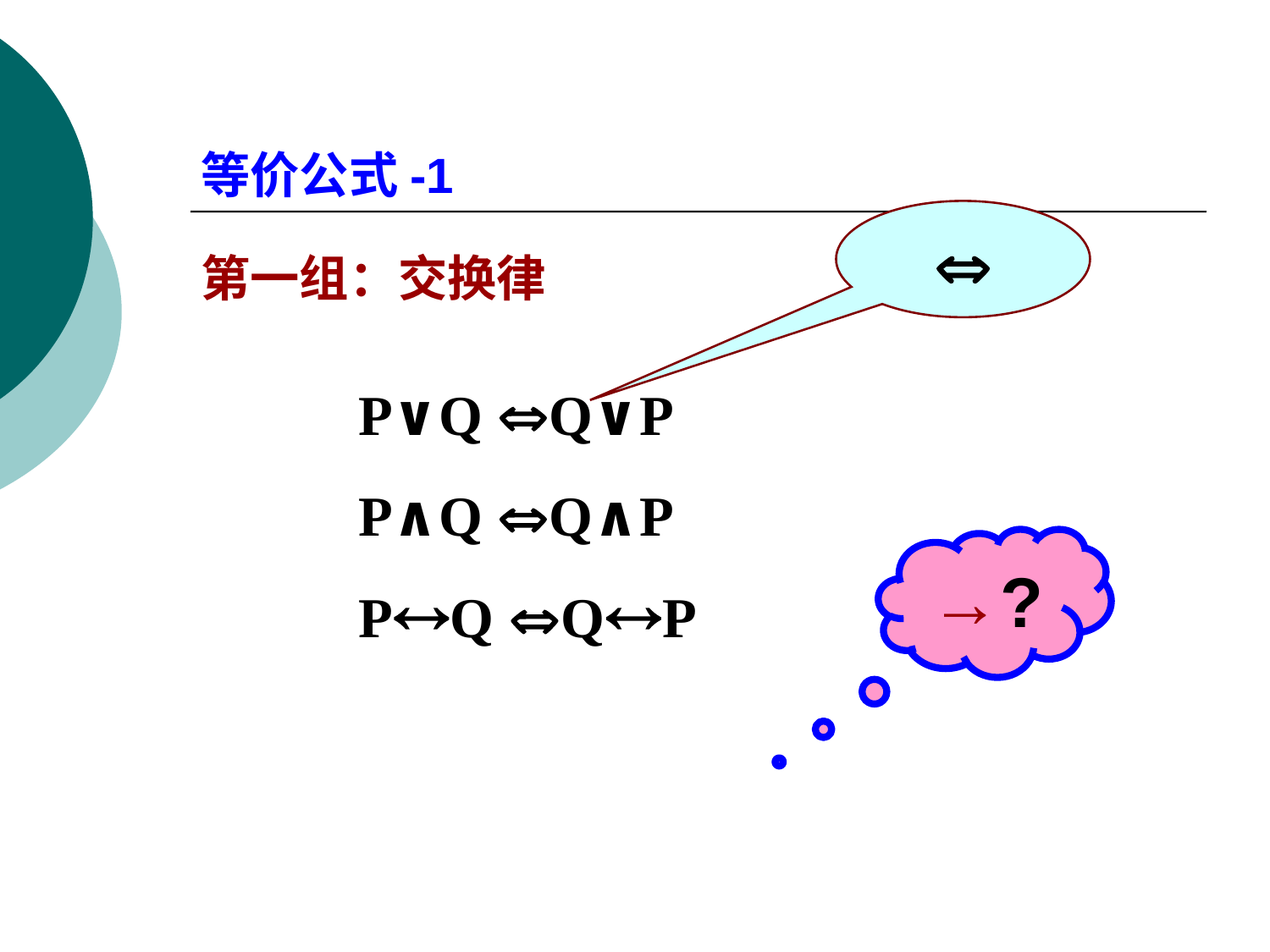

等价公式-1
⇔
第一组：交换律
  P∨Q ⇔Q∨P
  P∧Q ⇔Q∧P
  P↔Q ⇔Q↔P
→?